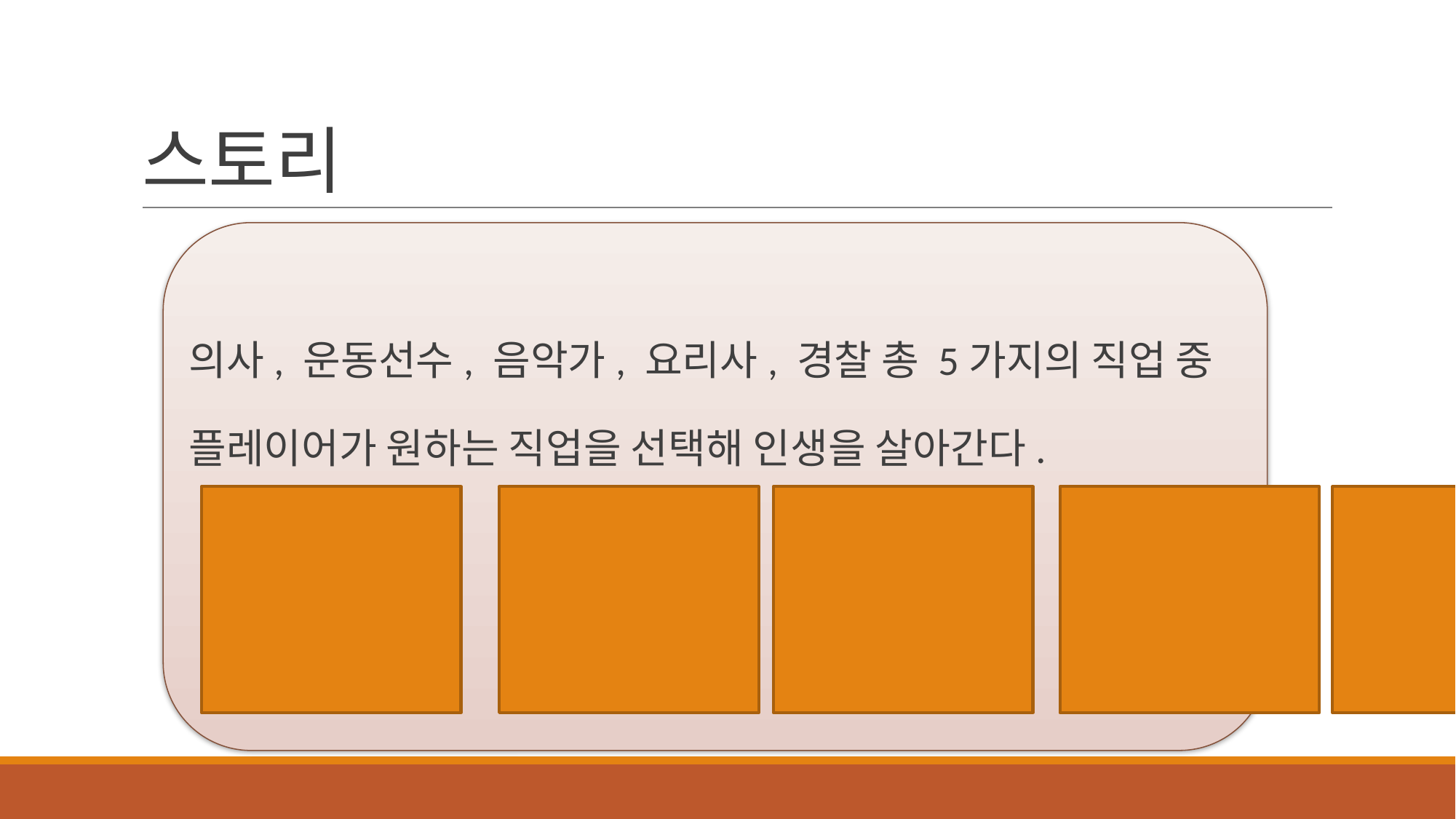

# 스토리

의사, 운동선수, 음악가, 요리사, 경찰 총 5가지의 직업 중

플레이어가 원하는 직업을 선택해 인생을 살아간다.